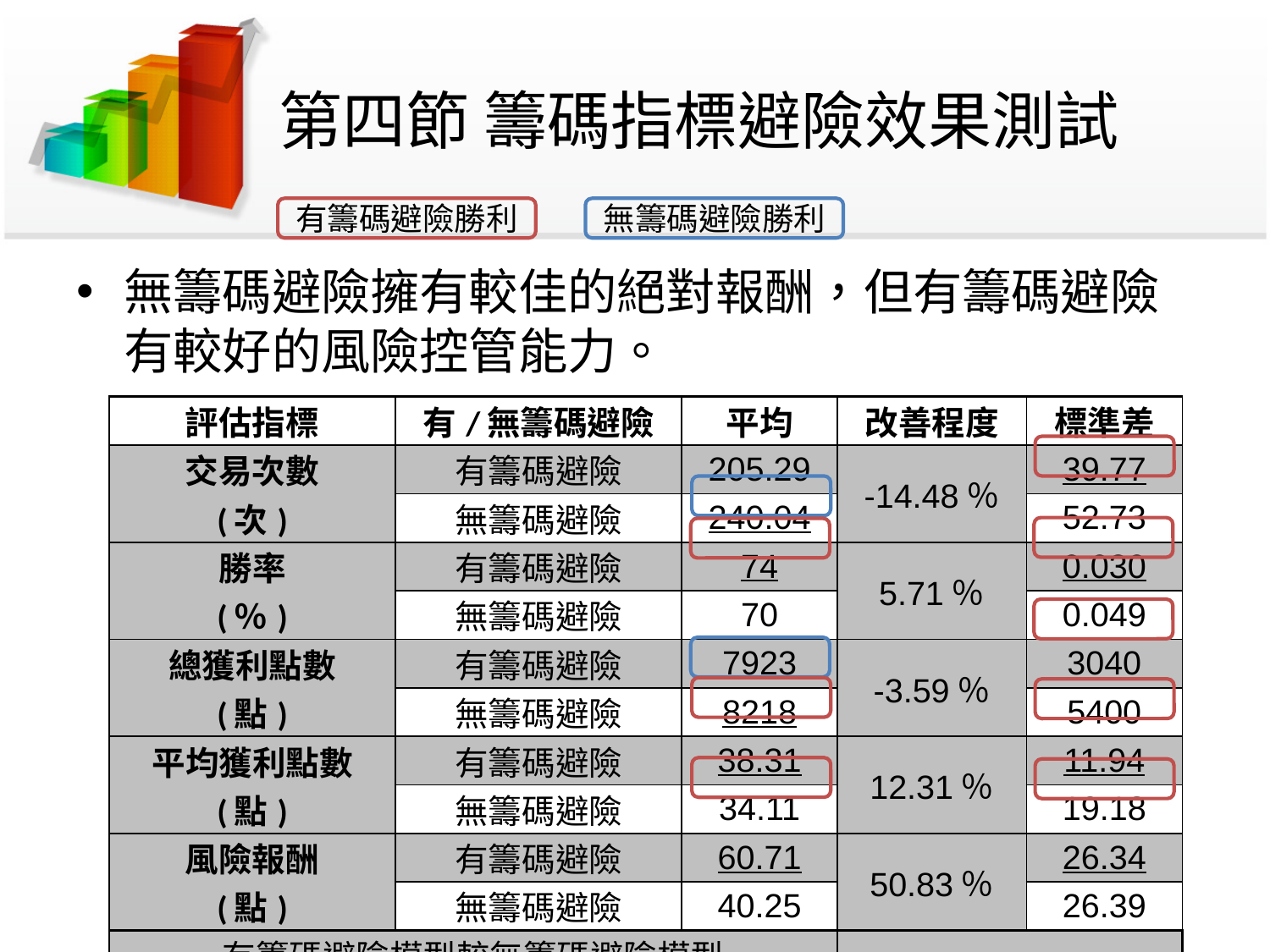

# 第四節 籌碼指標避險效果測試
有籌碼避險勝利
無籌碼避險勝利
無籌碼避險擁有較佳的絕對報酬，但有籌碼避險有較好的風險控管能力。
| 評估指標 | 有/無籌碼避險 | 平均 | 改善程度 | 標準差 |
| --- | --- | --- | --- | --- |
| 交易次數 (次) | 有籌碼避險 | 205.29 | -14.48％ | 39.77 |
|  | 無籌碼避險 | 240.04 |  | 52.73 |
| 勝率 (％) | 有籌碼避險 | 74 | 5.71％ | 0.030 |
|  | 無籌碼避險 | 70 |  | 0.049 |
| 總獲利點數 (點) | 有籌碼避險 | 7923 | -3.59％ | 3040 |
|  | 無籌碼避險 | 8218 |  | 5400 |
| 平均獲利點數 (點) | 有籌碼避險 | 38.31 | 12.31％ | 11.94 |
|  | 無籌碼避險 | 34.11 |  | 19.18 |
| 風險報酬 (點) | 有籌碼避險 | 60.71 | 50.83％ | 26.34 |
|  | 無籌碼避險 | 40.25 |  | 26.39 |
| 有籌碼避險模型較無籌碼避險模型 總改善程度 |  |  | 25.03％ |  |